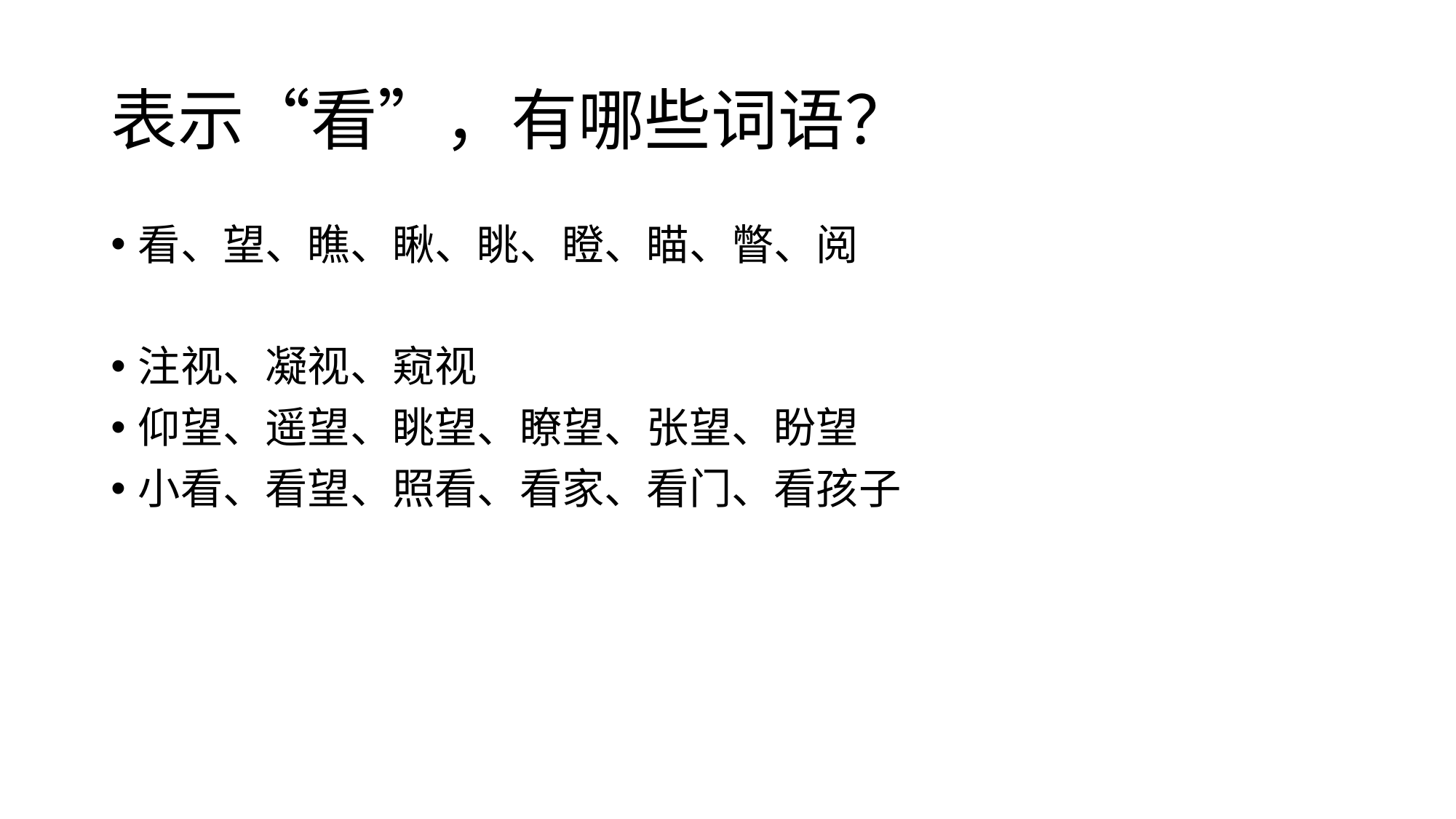

# 表示“看”，有哪些词语？
看、望、瞧、瞅、眺、瞪、瞄、瞥、阅

注视、凝视、窥视
仰望、遥望、眺望、瞭望、张望、盼望
小看、看望、照看、看家、看门、看孩子